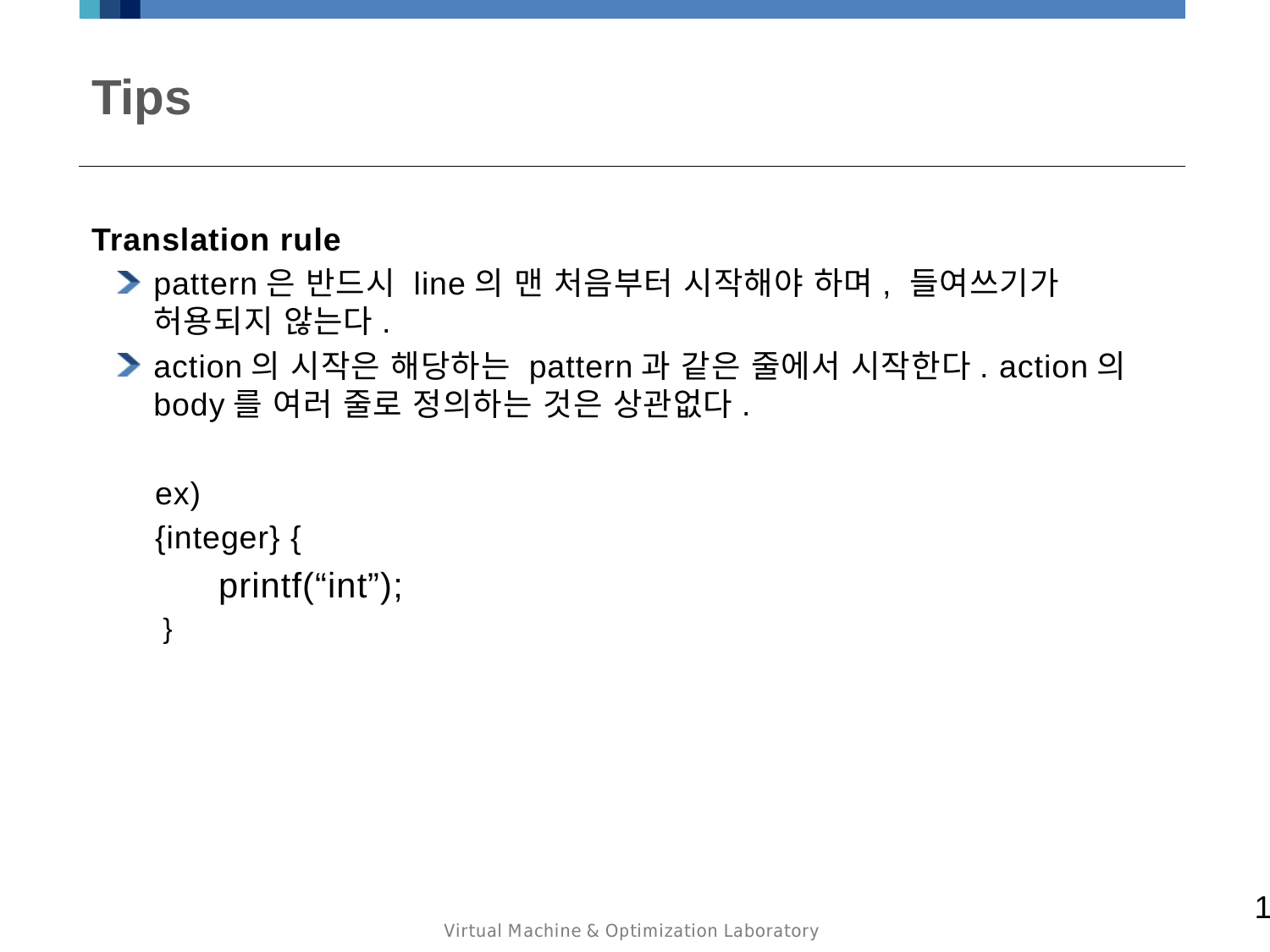

# Tips
Translation rule
pattern은 반드시 line의 맨 처음부터 시작해야 하며, 들여쓰기가 허용되지 않는다.
action의 시작은 해당하는 pattern과 같은 줄에서 시작한다. action의 body를 여러 줄로 정의하는 것은 상관없다.

ex)
{integer} {
printf(“int”);
}